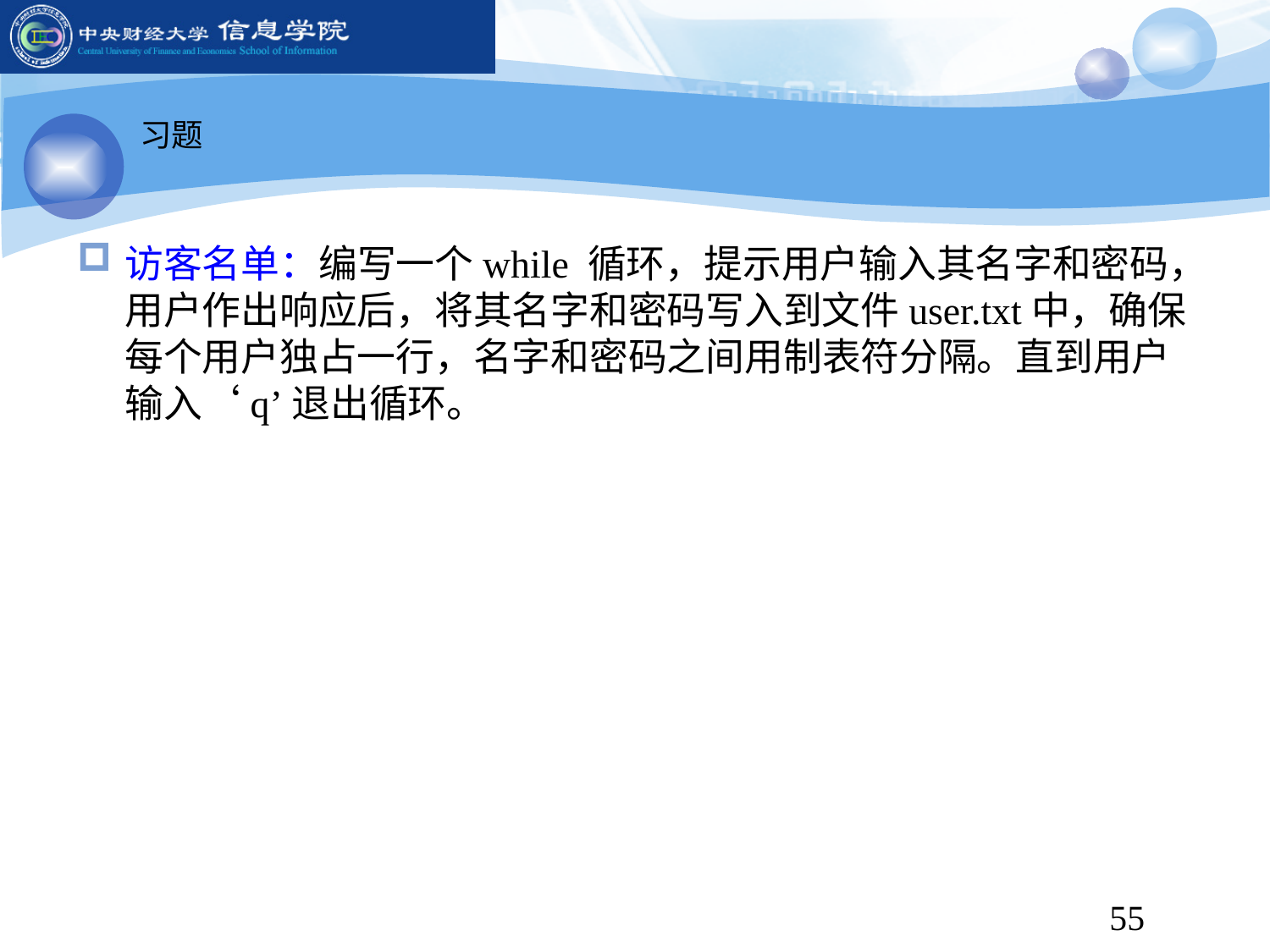

习题
访客名单：编写一个while 循环，提示用户输入其名字和密码，用户作出响应后，将其名字和密码写入到文件user.txt中，确保每个用户独占一行，名字和密码之间用制表符分隔。直到用户输入‘q’退出循环。
filename = 'user.txt'
with open(filename,'a') as file_object:
    while True:
        print("Enter 'q' to quit the programmer: ")
        guest = input("Please input your name: ")
        if guest == 'q':
            break
        else:
            print("Hello, " + guest)
        key = input("Please input your key: ")
        file_object.write(guest.title()+ "\t" +key.title()+ "\n")